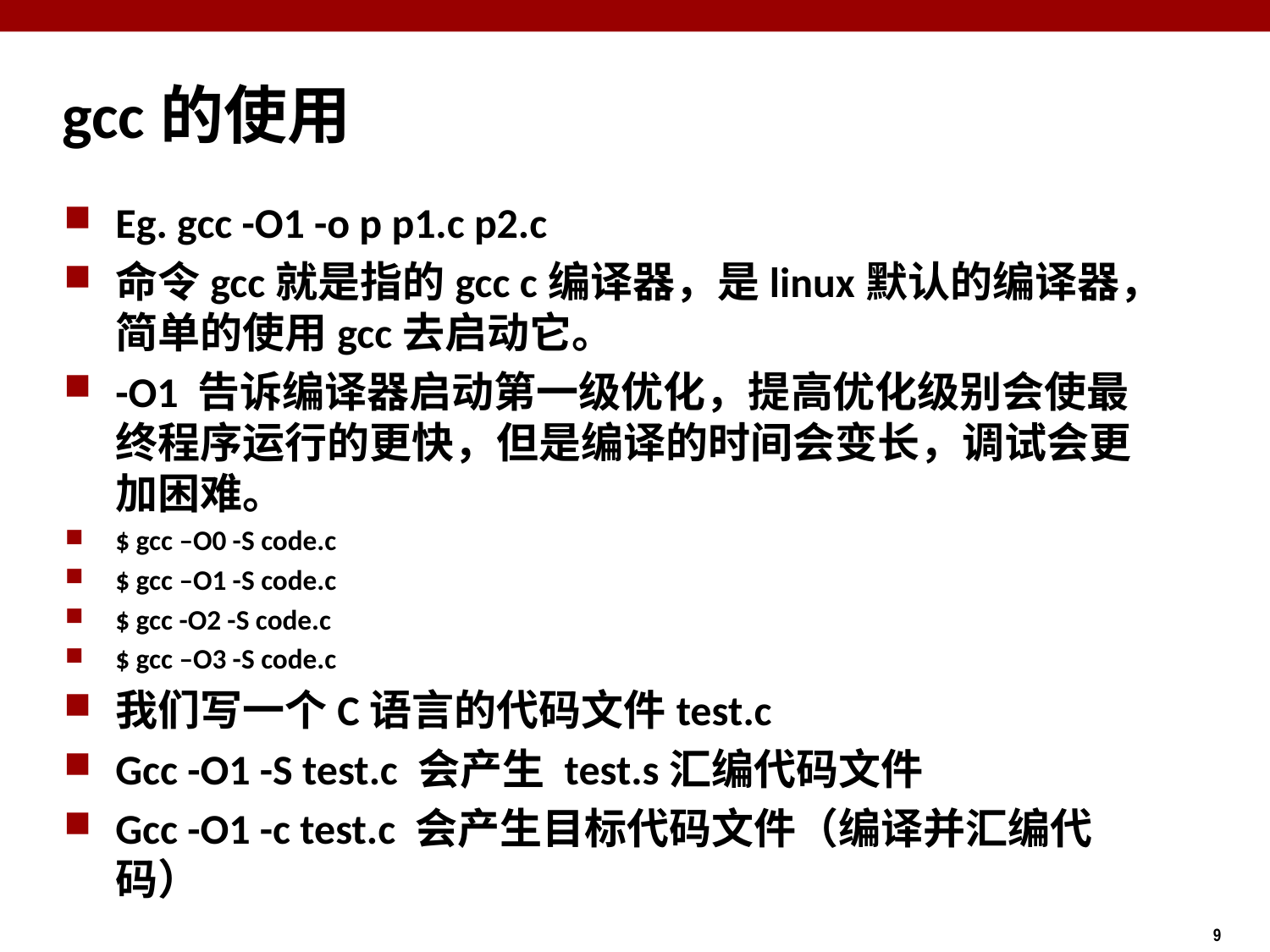

# gcc的使用
Eg. gcc -O1 -o p p1.c p2.c
命令gcc就是指的gcc c编译器，是linux默认的编译器，简单的使用gcc去启动它。
-O1 告诉编译器启动第一级优化，提高优化级别会使最终程序运行的更快，但是编译的时间会变长，调试会更加困难。
$ gcc –O0 -S code.c
$ gcc –O1 -S code.c
$ gcc -O2 -S code.c
$ gcc –O3 -S code.c
我们写一个C语言的代码文件test.c
Gcc -O1 -S test.c 会产生 test.s汇编代码文件
Gcc -O1 -c test.c 会产生目标代码文件（编译并汇编代码）